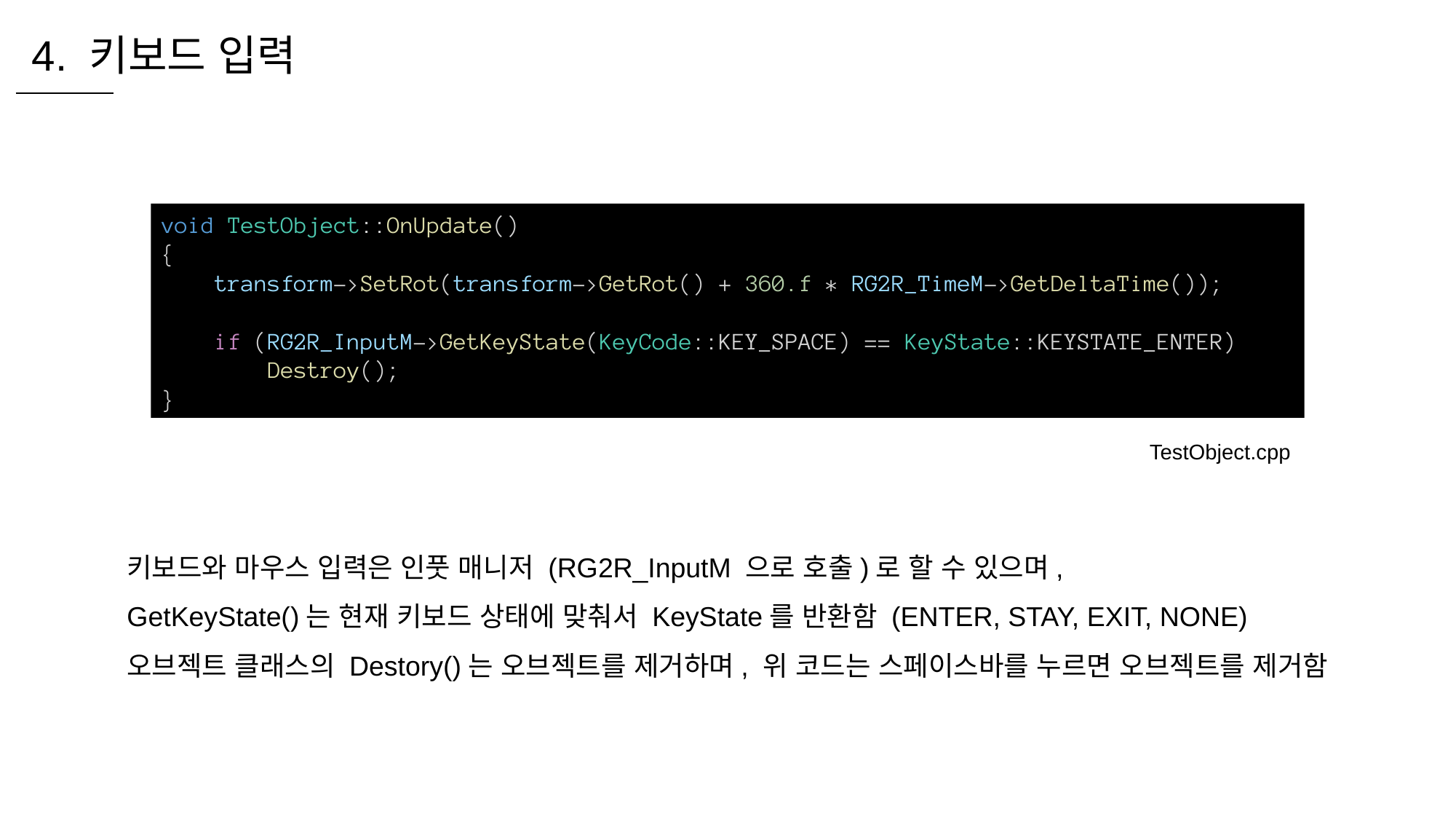

4. 키보드 입력
void TestObject::OnUpdate()
{
    transform->SetRot(transform->GetRot() + 360.f * RG2R_TimeM->GetDeltaTime());
    if (RG2R_InputM->GetKeyState(KeyCode::KEY_SPACE) == KeyState::KEYSTATE_ENTER)
        Destroy();
}
TestObject.cpp
키보드와 마우스 입력은 인풋 매니저 (RG2R_InputM 으로 호출)로 할 수 있으며,
GetKeyState()는 현재 키보드 상태에 맞춰서 KeyState를 반환함 (ENTER, STAY, EXIT, NONE)
오브젝트 클래스의 Destory()는 오브젝트를 제거하며, 위 코드는 스페이스바를 누르면 오브젝트를 제거함